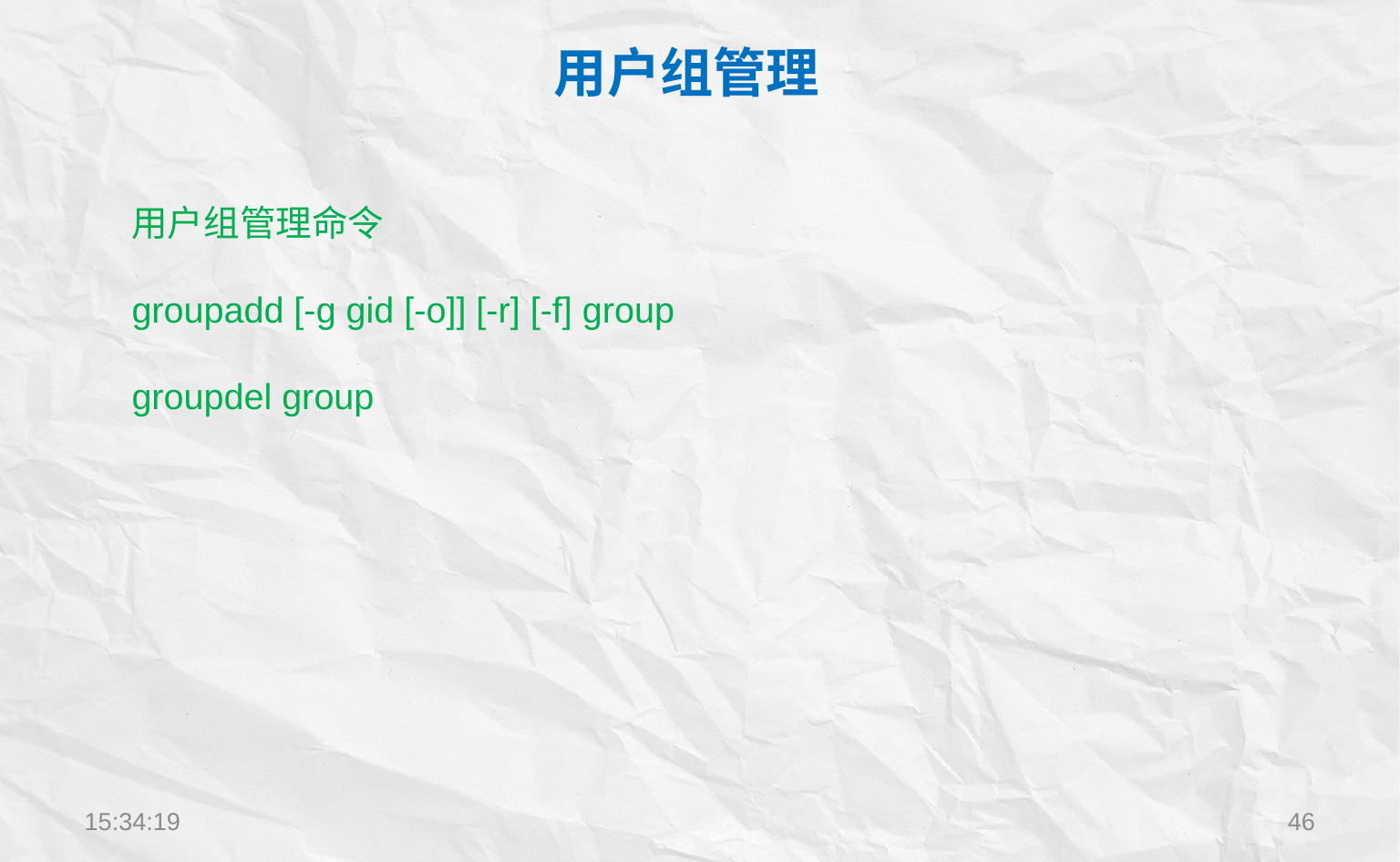

用户组管理
用户组管理命令
groupadd [-g gid [-o]] [-r] [-f] group
groupdel group
15:34:19
46